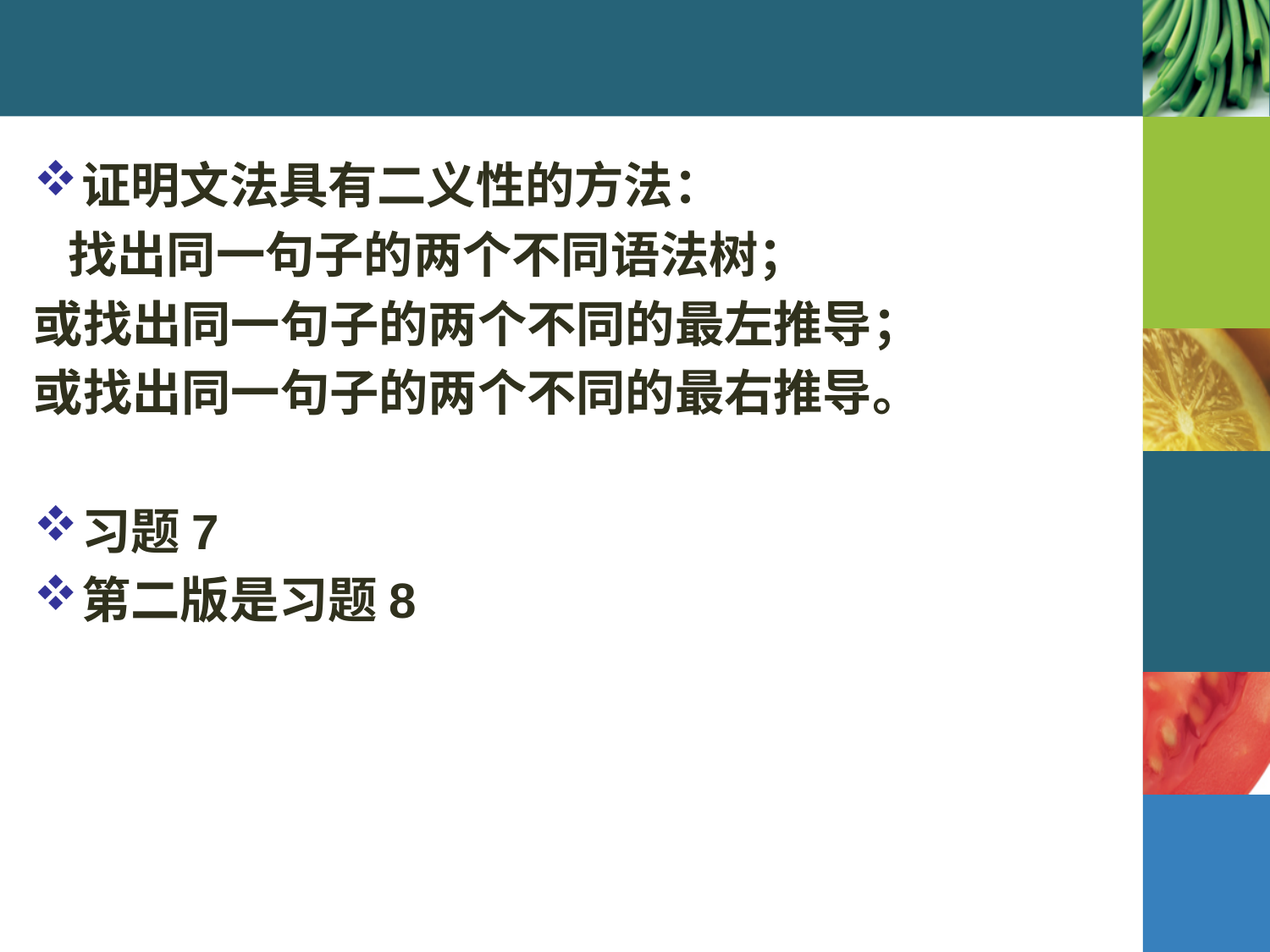

#
证明文法具有二义性的方法：
  找出同一句子的两个不同语法树；
或找出同一句子的两个不同的最左推导；
或找出同一句子的两个不同的最右推导。

习题7
第二版是习题8